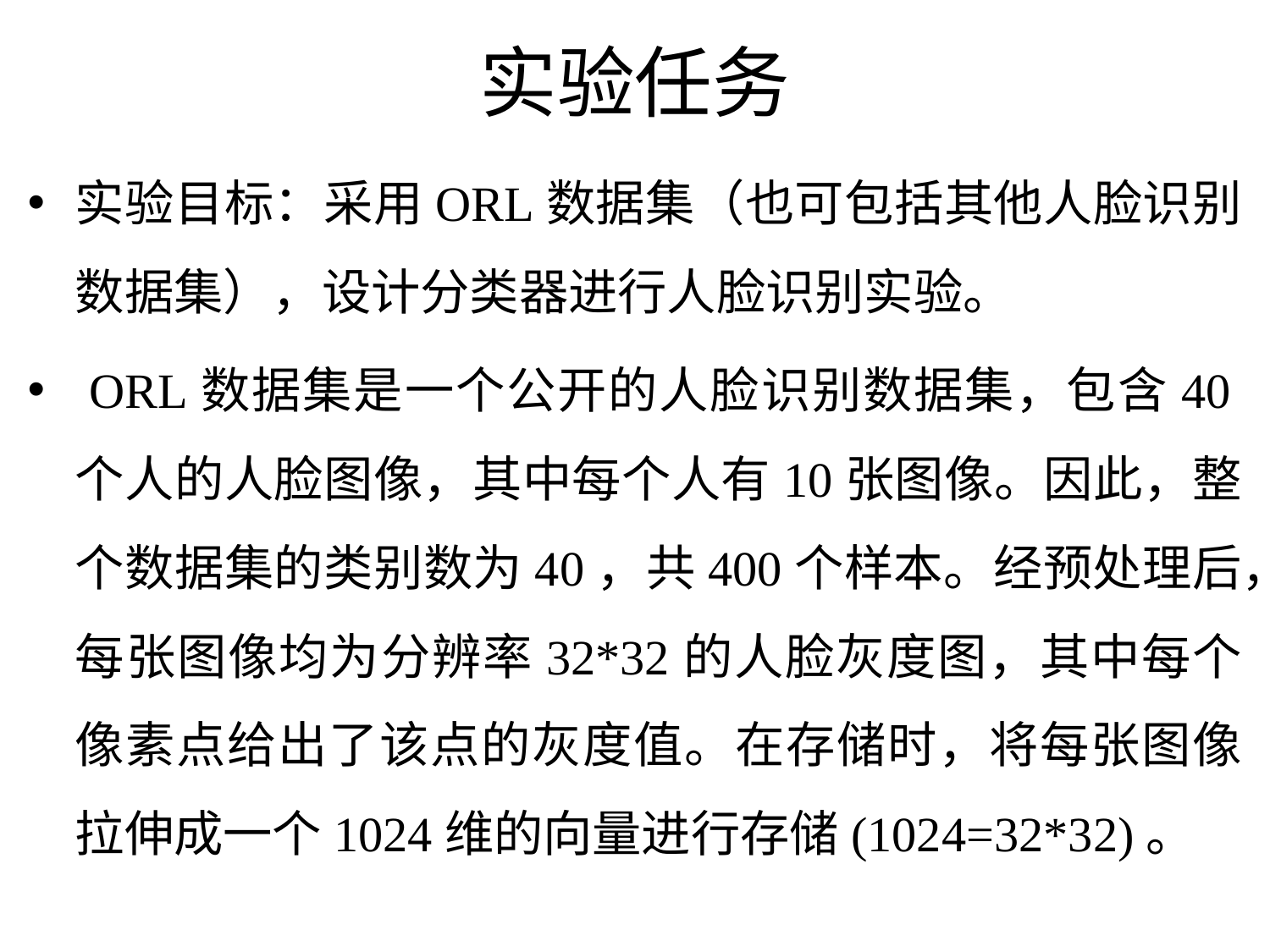

# 实验任务
实验目标：采用ORL数据集（也可包括其他人脸识别数据集），设计分类器进行人脸识别实验。
 ORL数据集是一个公开的人脸识别数据集，包含40个人的人脸图像，其中每个人有10张图像。因此，整个数据集的类别数为40，共400个样本。经预处理后，每张图像均为分辨率32*32的人脸灰度图，其中每个像素点给出了该点的灰度值。在存储时，将每张图像拉伸成一个1024维的向量进行存储(1024=32*32)。